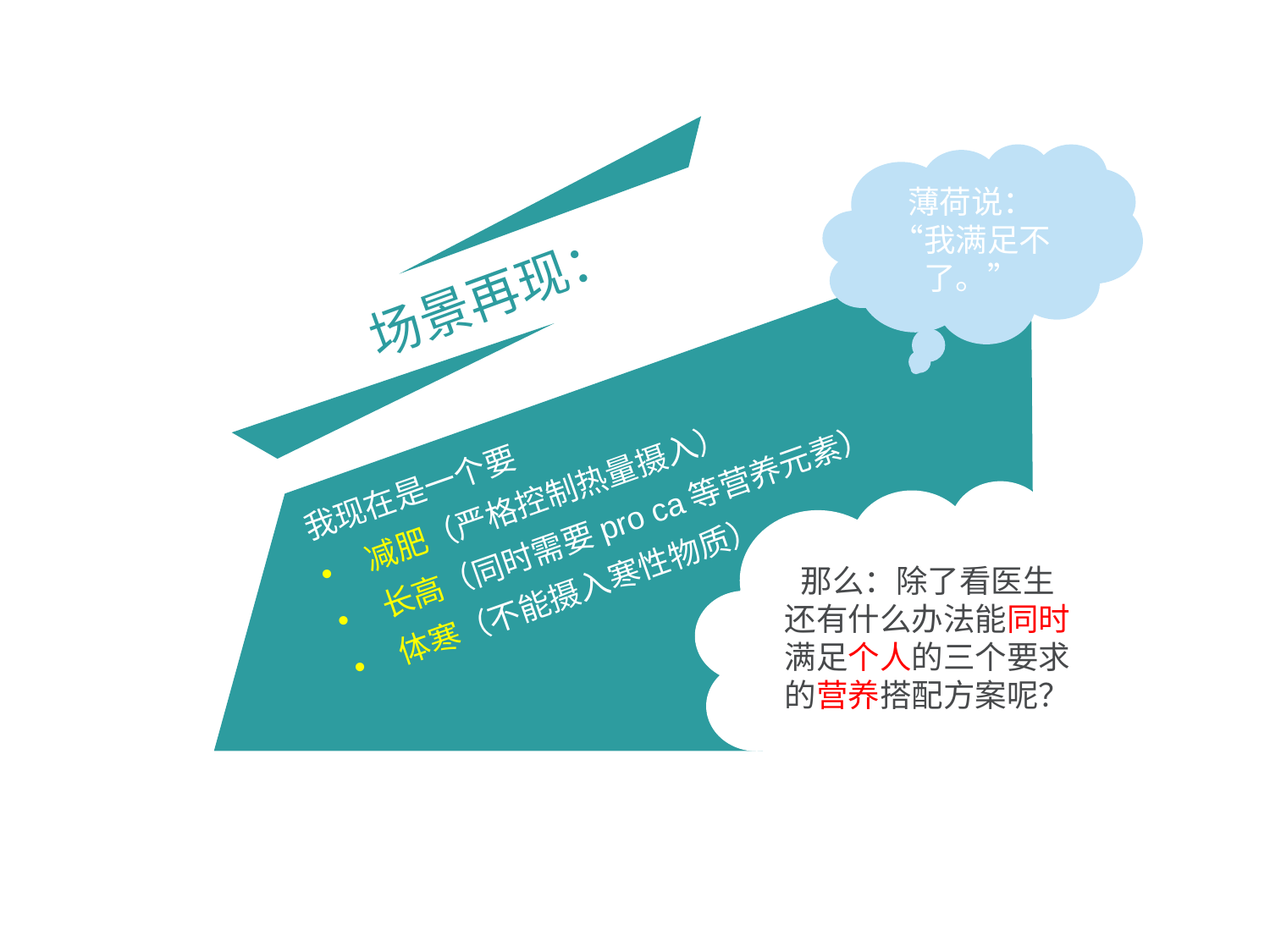

薄荷说：“我满足不了。”

场景再现：

我现在是一个要
减肥（严格控制热量摄入）
长高（同时需要pro ca等营养元素）
体寒（不能摄入寒性物质）

Click here to add your text.Click here to add your text.Click here to add your text.Click here to add your text.Click here to add your text.Click here to add your text.Click here to add your text.Click here to add your text.Click here to add your text.Click here to add your text.
那么：除了看医生
还有什么办法能同时满足个人的三个要求的营养搭配方案呢？